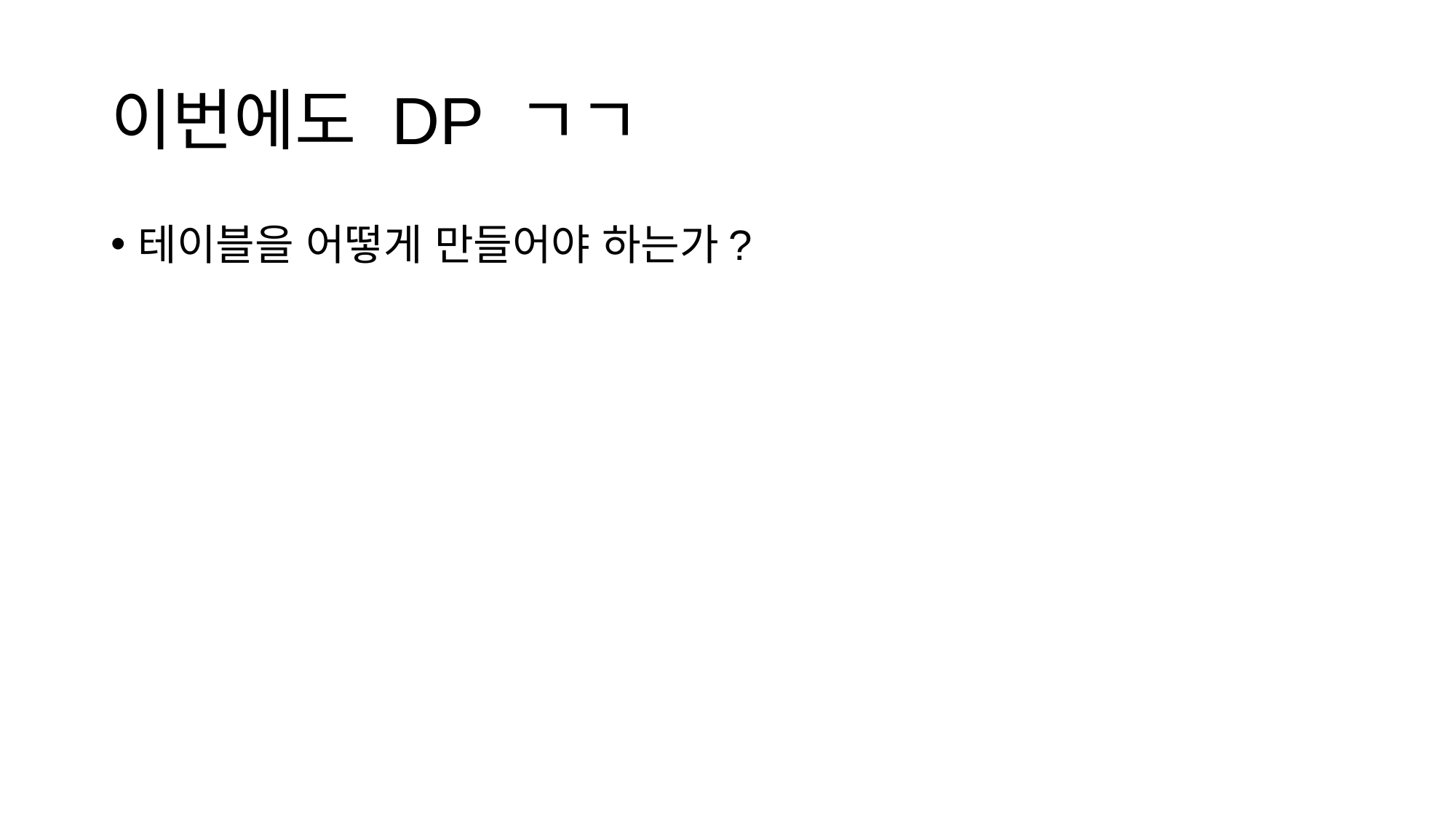

# 이번에도 DP ㄱㄱ
테이블을 어떻게 만들어야 하는가?